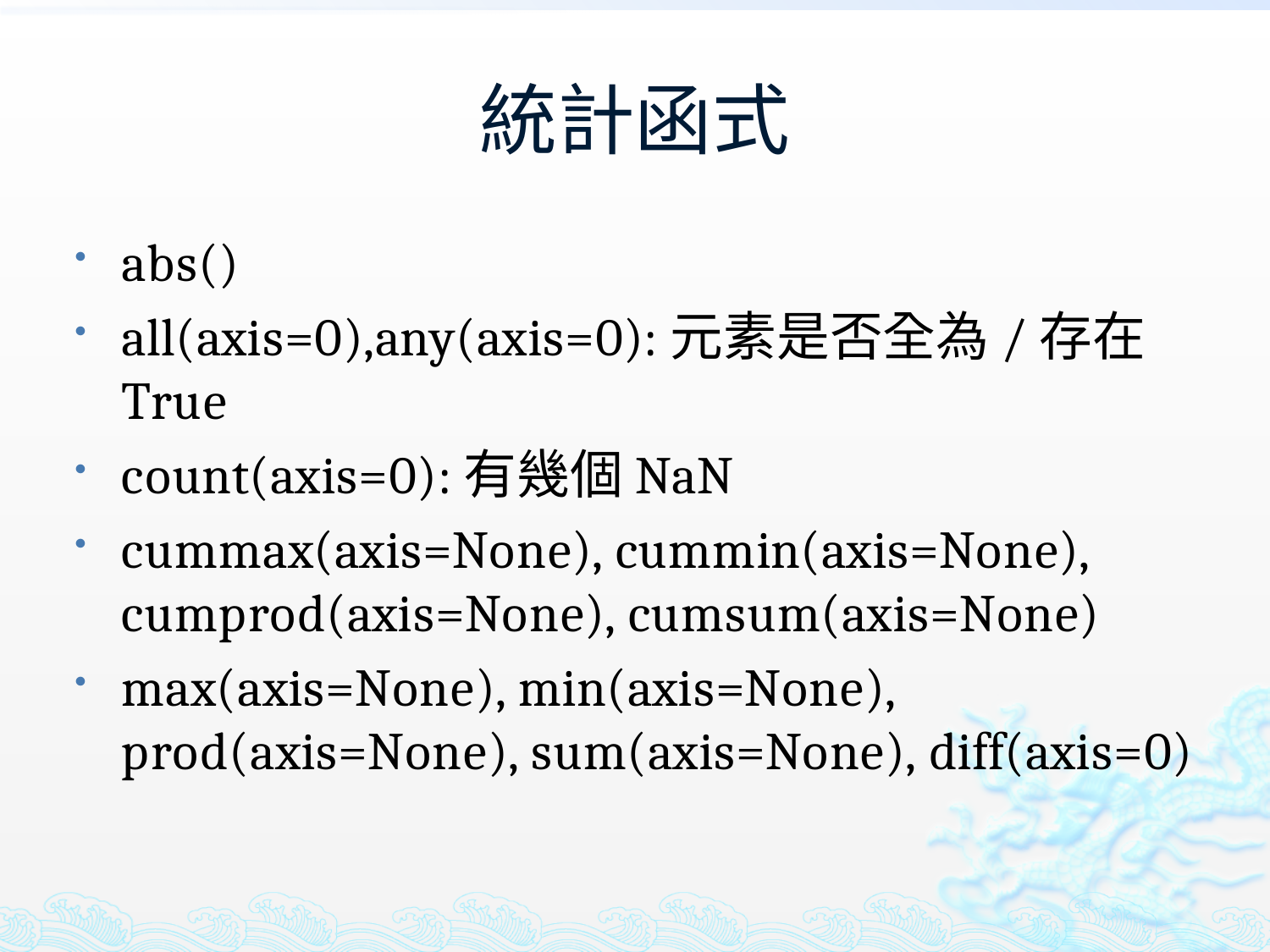

# 統計函式
abs()
all(axis=0),any(axis=0):元素是否全為/存在True
count(axis=0):有幾個NaN
cummax(axis=None), cummin(axis=None), cumprod(axis=None), cumsum(axis=None)
max(axis=None), min(axis=None), prod(axis=None), sum(axis=None), diff(axis=0)